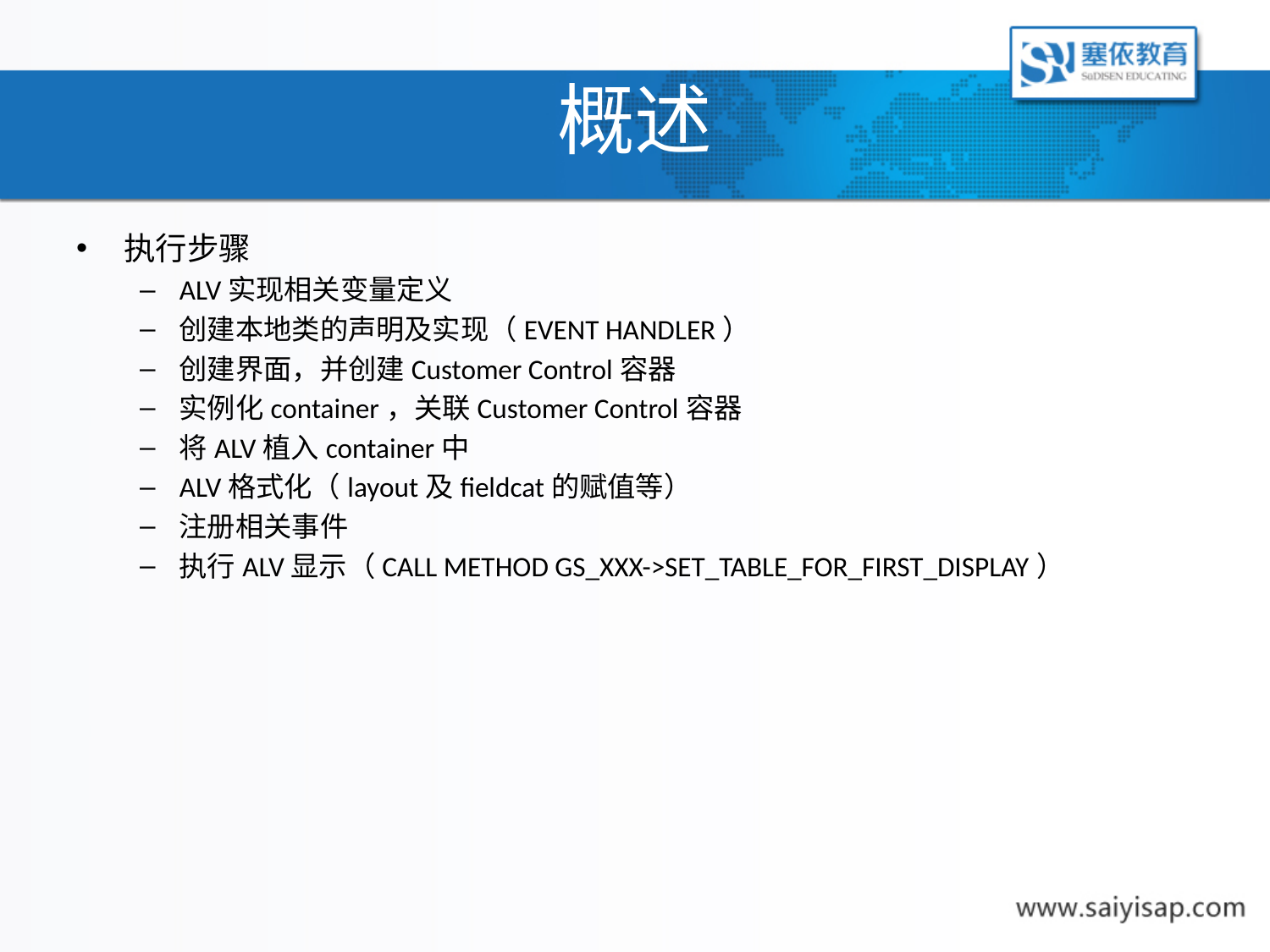

# 概述
执行步骤
ALV实现相关变量定义
创建本地类的声明及实现（EVENT HANDLER）
创建界面，并创建Customer Control容器
实例化container，关联Customer Control容器
将ALV植入container中
ALV格式化（layout及fieldcat的赋值等）
注册相关事件
执行ALV显示（CALL METHOD GS_XXX->SET_TABLE_FOR_FIRST_DISPLAY）